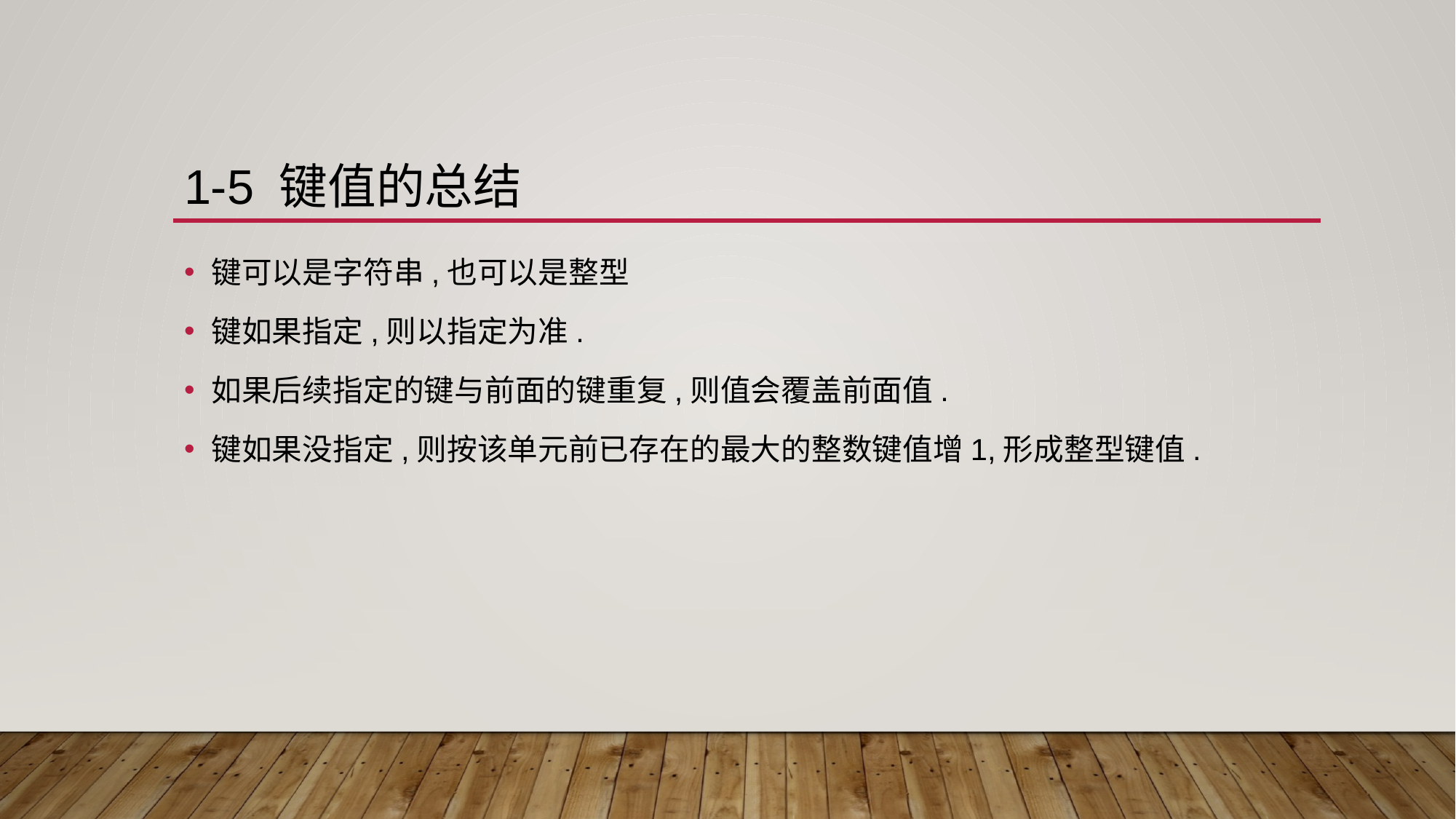

# 1-5 键值的总结
键可以是字符串,也可以是整型
键如果指定,则以指定为准.
如果后续指定的键与前面的键重复,则值会覆盖前面值.
键如果没指定,则按该单元前已存在的最大的整数键值增1,形成整型键值.